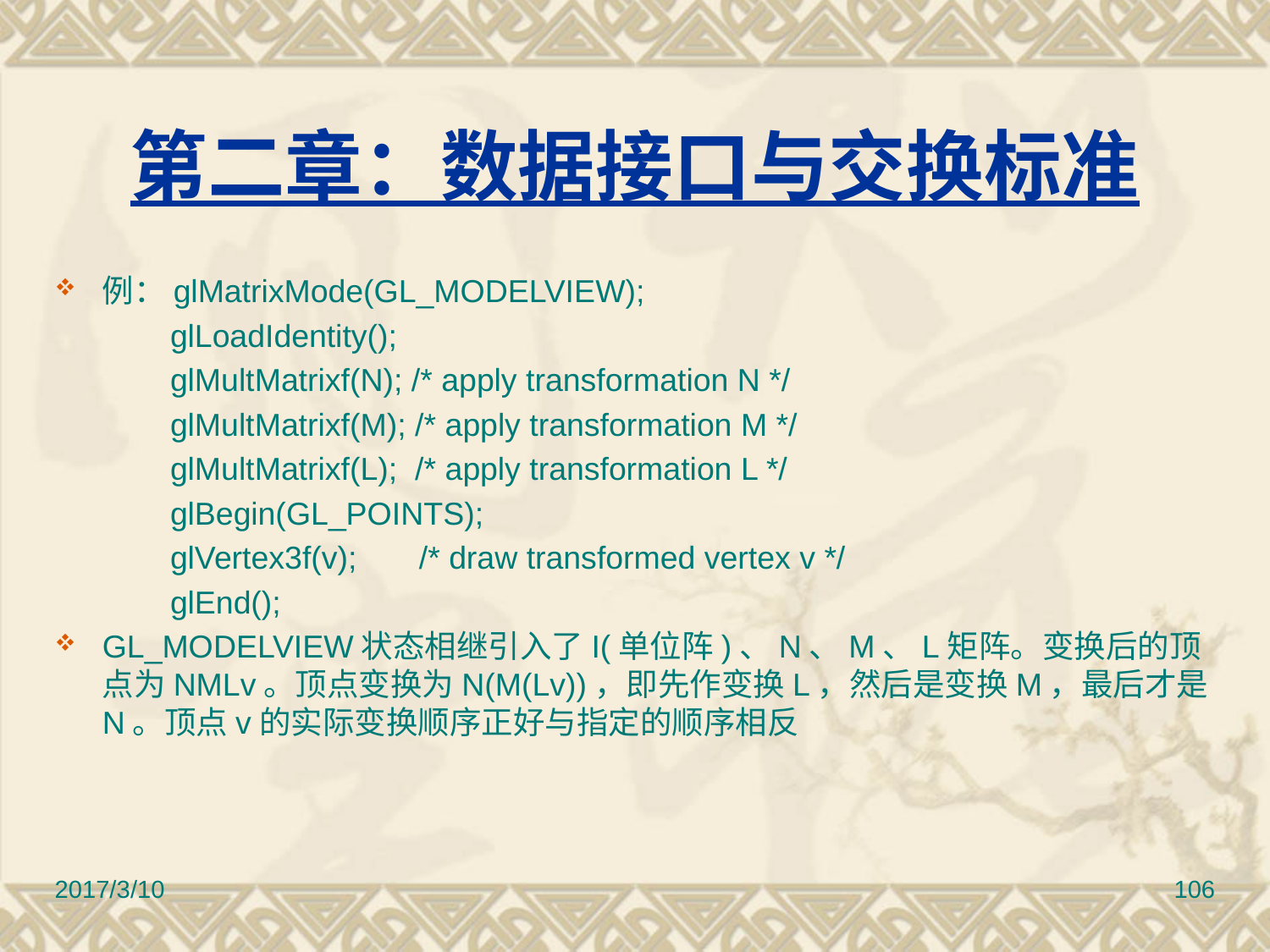

# 第二章：数据接口与交换标准
例：glMatrixMode(GL_MODELVIEW);
             glLoadIdentity();
             glMultMatrixf(N); /* apply transformation N */
             glMultMatrixf(M); /* apply transformation M */
             glMultMatrixf(L);  /* apply transformation L */
             glBegin(GL_POINTS);
             glVertex3f(v);       /* draw transformed vertex v */
             glEnd();
GL_MODELVIEW状态相继引入了I(单位阵)、N、M、L矩阵。变换后的顶点为NMLv。顶点变换为N(M(Lv))，即先作变换L，然后是变换M，最后才是N。顶点v的实际变换顺序正好与指定的顺序相反
2017/3/10
106